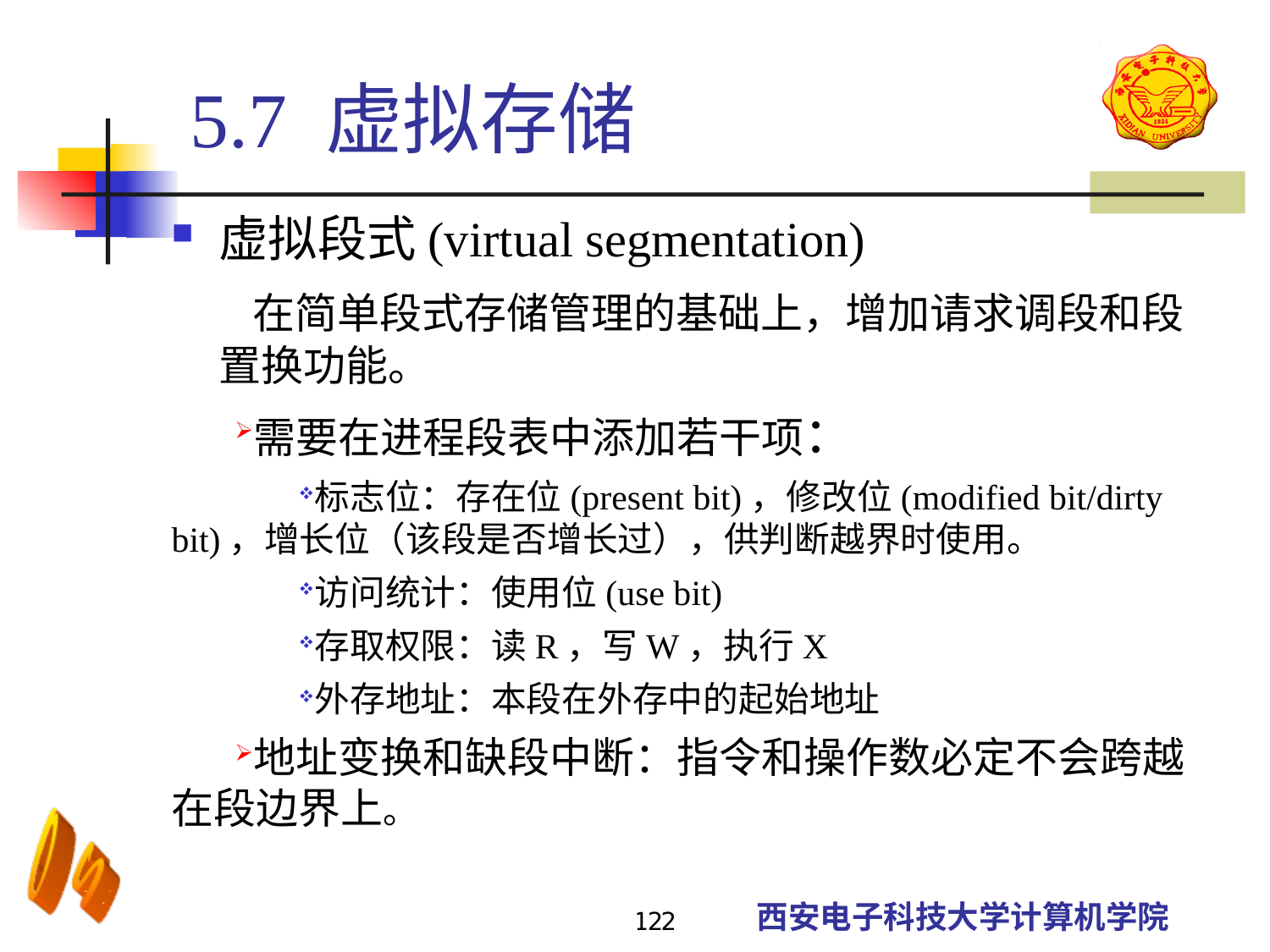

5.7 虚拟存储
虚拟段式(virtual segmentation)
	  在简单段式存储管理的基础上，增加请求调段和段置换功能。
需要在进程段表中添加若干项：
标志位：存在位(present bit)，修改位(modified bit/dirty bit)，增长位（该段是否增长过），供判断越界时使用。
访问统计：使用位(use bit)
存取权限：读R，写W，执行X
外存地址：本段在外存中的起始地址
地址变换和缺段中断：指令和操作数必定不会跨越在段边界上。
122